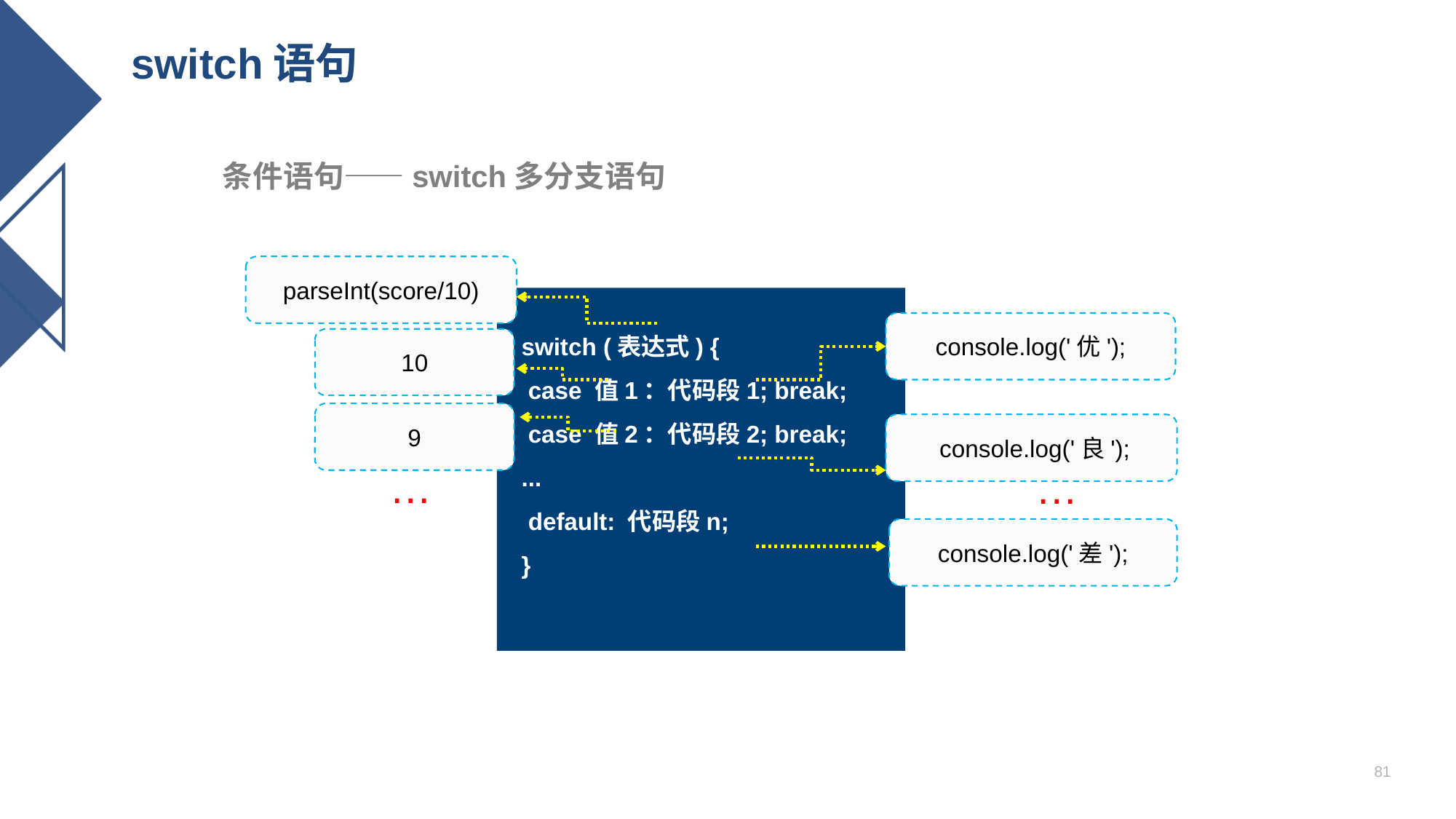

# switch语句
条件语句——switch多分支语句
parseInt(score/10)

switch (表达式) {
 case 值1：代码段1; break;
 case 值2：代码段2; break;
...
 default: 代码段n;
}
console.log('优');
10
9
 console.log('良');
…
…
console.log('差');
81